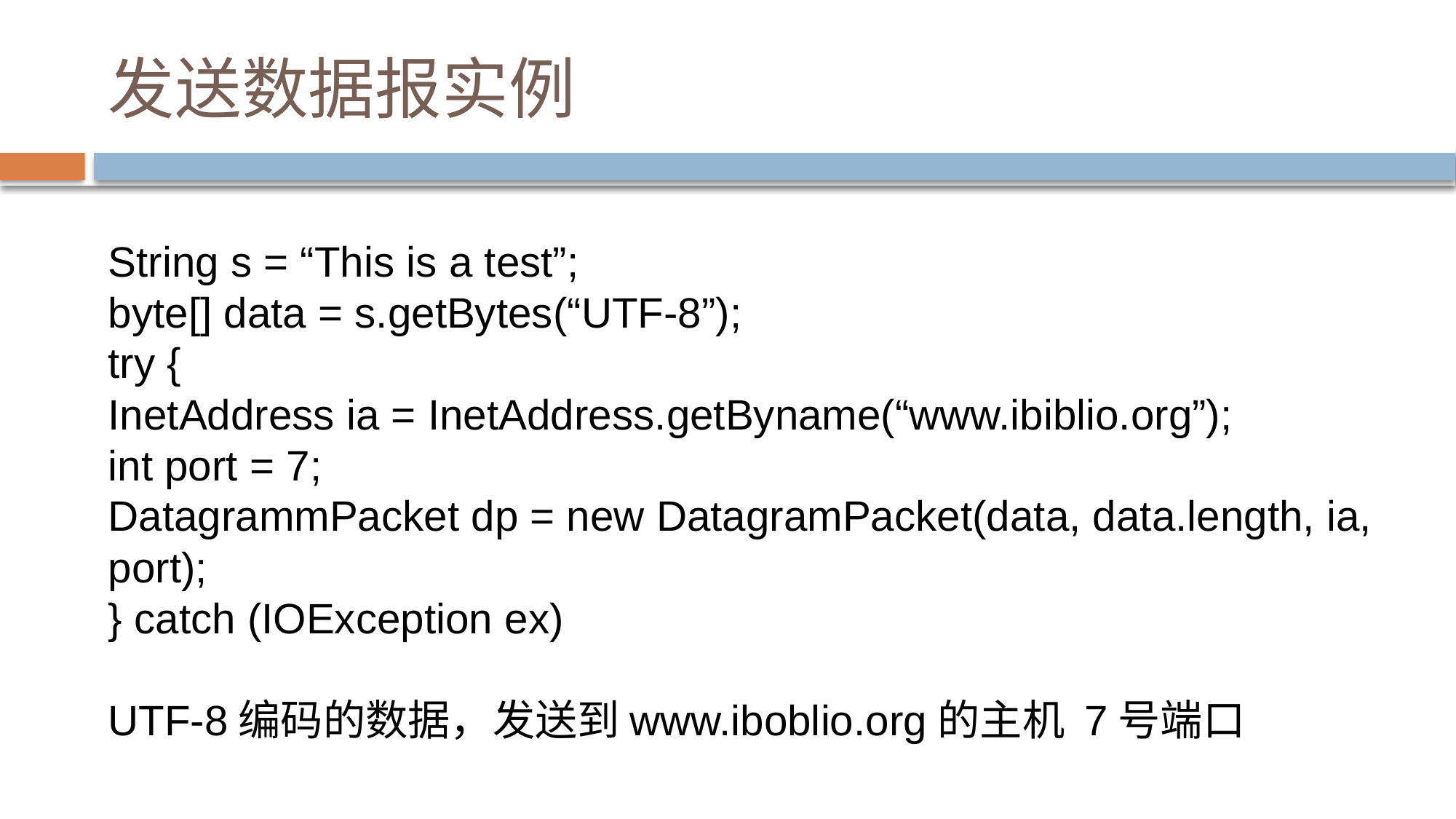

# 发送数据报实例
String s = “This is a test”;
byte[] data = s.getBytes(“UTF-8”);
try {
InetAddress ia = InetAddress.getByname(“www.ibiblio.org”);
int port = 7;
DatagrammPacket dp = new DatagramPacket(data, data.length, ia, port);
} catch (IOException ex)

UTF-8编码的数据，发送到www.iboblio.org的主机 7号端口